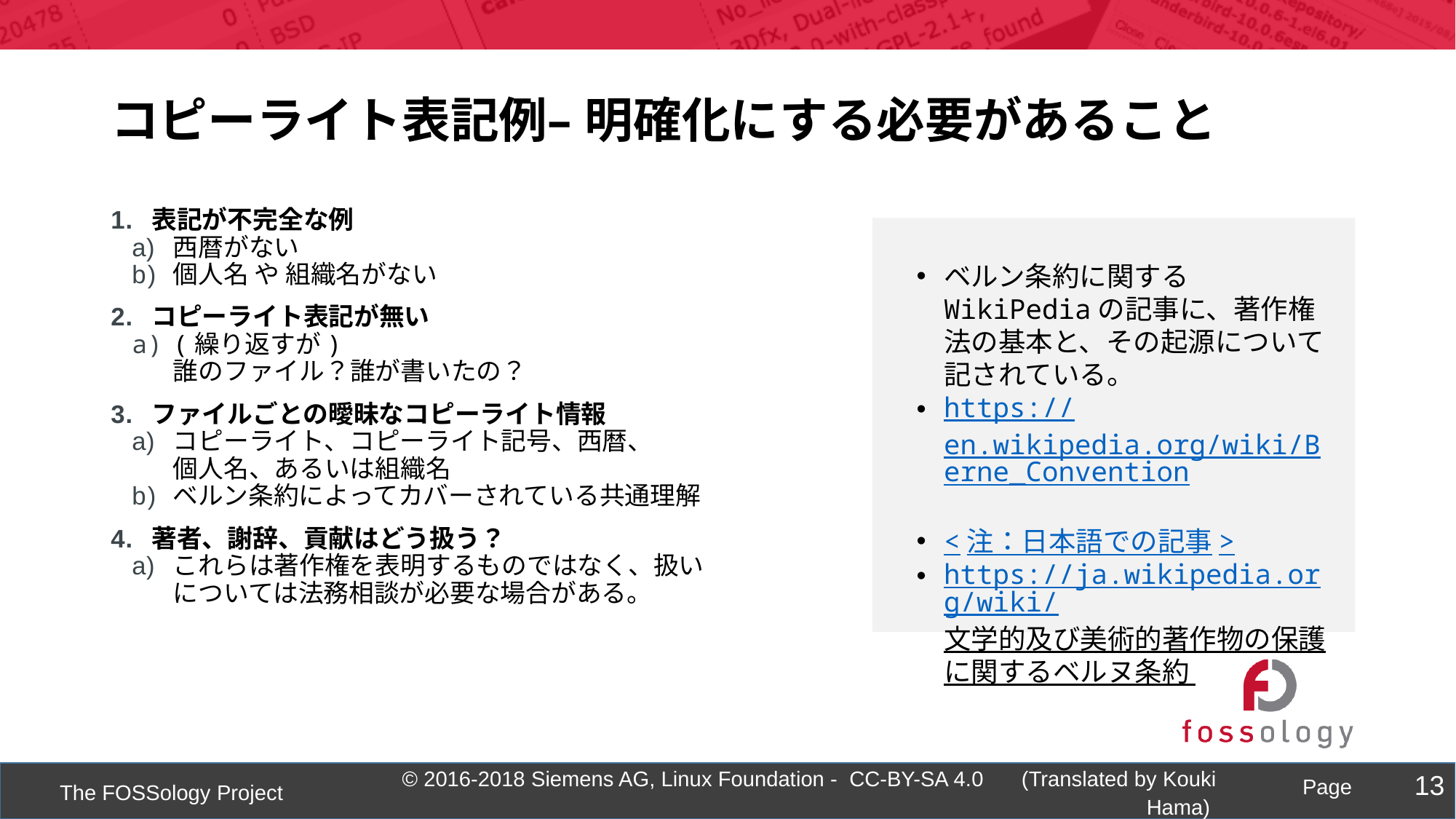

コピーライト表記例– 明確化にする必要があること
表記が不完全な例
西暦がない
個人名 や 組織名がない
コピーライト表記が無い
(繰り返すが)
誰のファイル？誰が書いたの？
ファイルごとの曖昧なコピーライト情報
コピーライト、コピーライト記号、西暦、
個人名、あるいは組織名
ベルン条約によってカバーされている共通理解
著者、謝辞、貢献はどう扱う？
これらは著作権を表明するものではなく、扱いについては法務相談が必要な場合がある。

ベルン条約に関するWikiPediaの記事に、著作権法の基本と、その起源について記されている。
https://en.wikipedia.org/wiki/Berne_Convention

<注：日本語での記事>
https://ja.wikipedia.org/wiki/文学的及び美術的著作物の保護に関するベルヌ条約